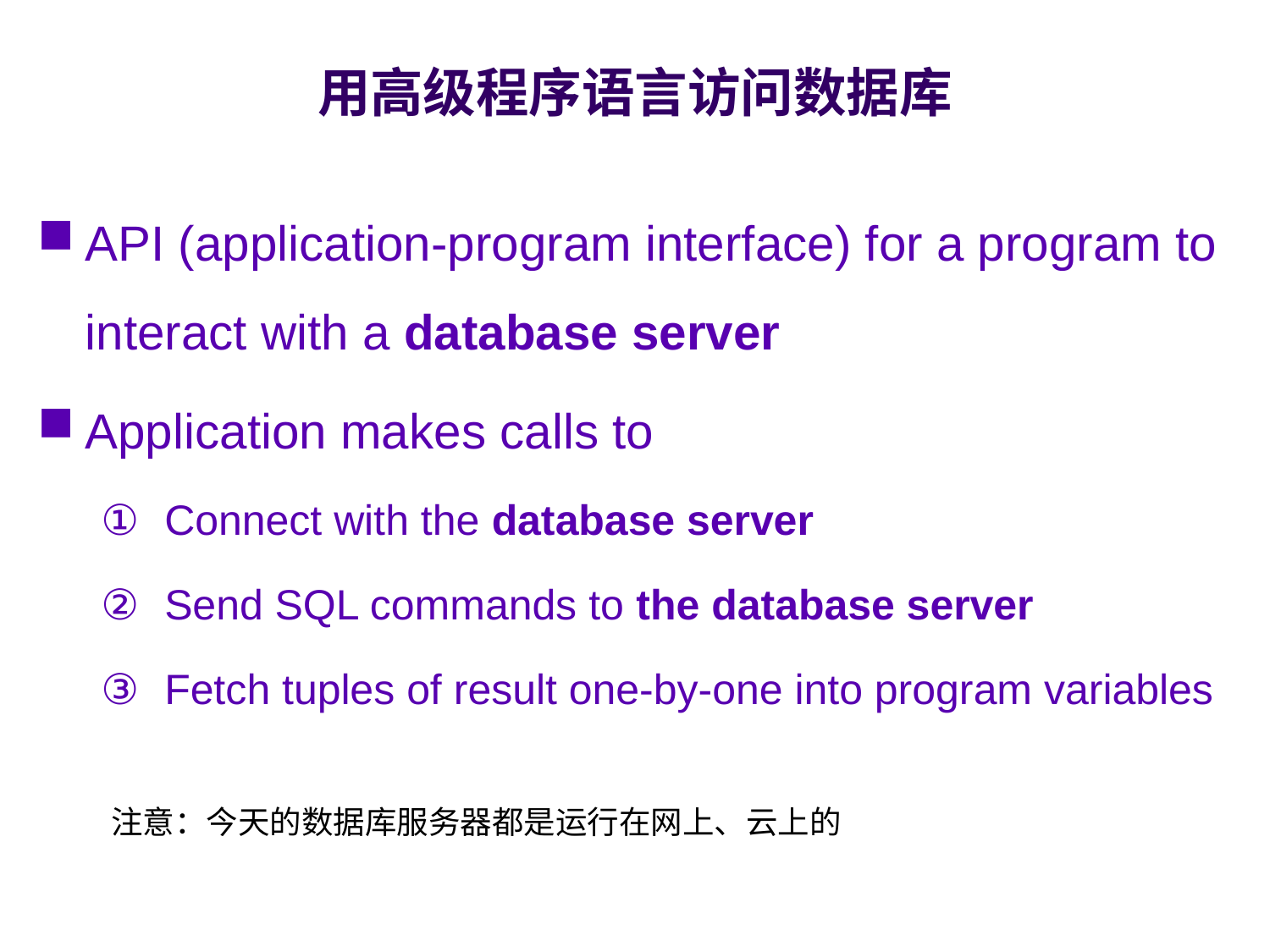

# 用高级程序语言访问数据库
API (application-program interface) for a program to interact with a database server
Application makes calls to
Connect with the database server
Send SQL commands to the database server
Fetch tuples of result one-by-one into program variables
注意：今天的数据库服务器都是运行在网上、云上的